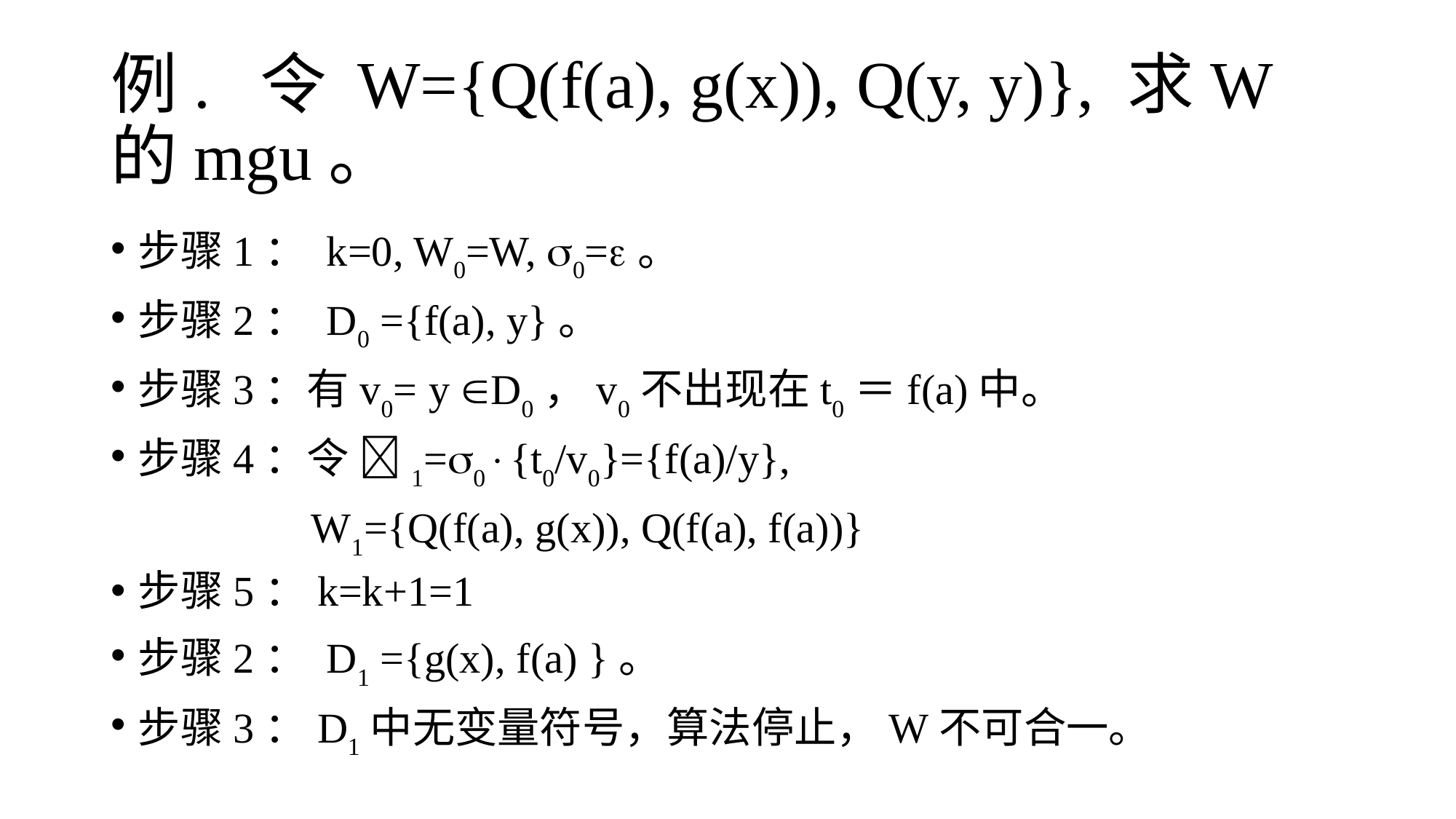

# 例.  令 W={Q(f(a), g(x)), Q(y, y)}, 求W的mgu。
步骤1： k=0, W0=W, σ0=ε。
步骤2： D0 ={f(a), y}。
步骤3：有v0= y ∈D0，v0不出现在t0＝f(a)中。
步骤4：令 σ1=σ0⋅{t0/v0}={f(a)/y},
                   W1={Q(f(a), g(x)), Q(f(a), f(a))}
步骤5：k=k+1=1
步骤2： D1 ={g(x), f(a) }。
步骤3：D1中无变量符号，算法停止，W不可合一。